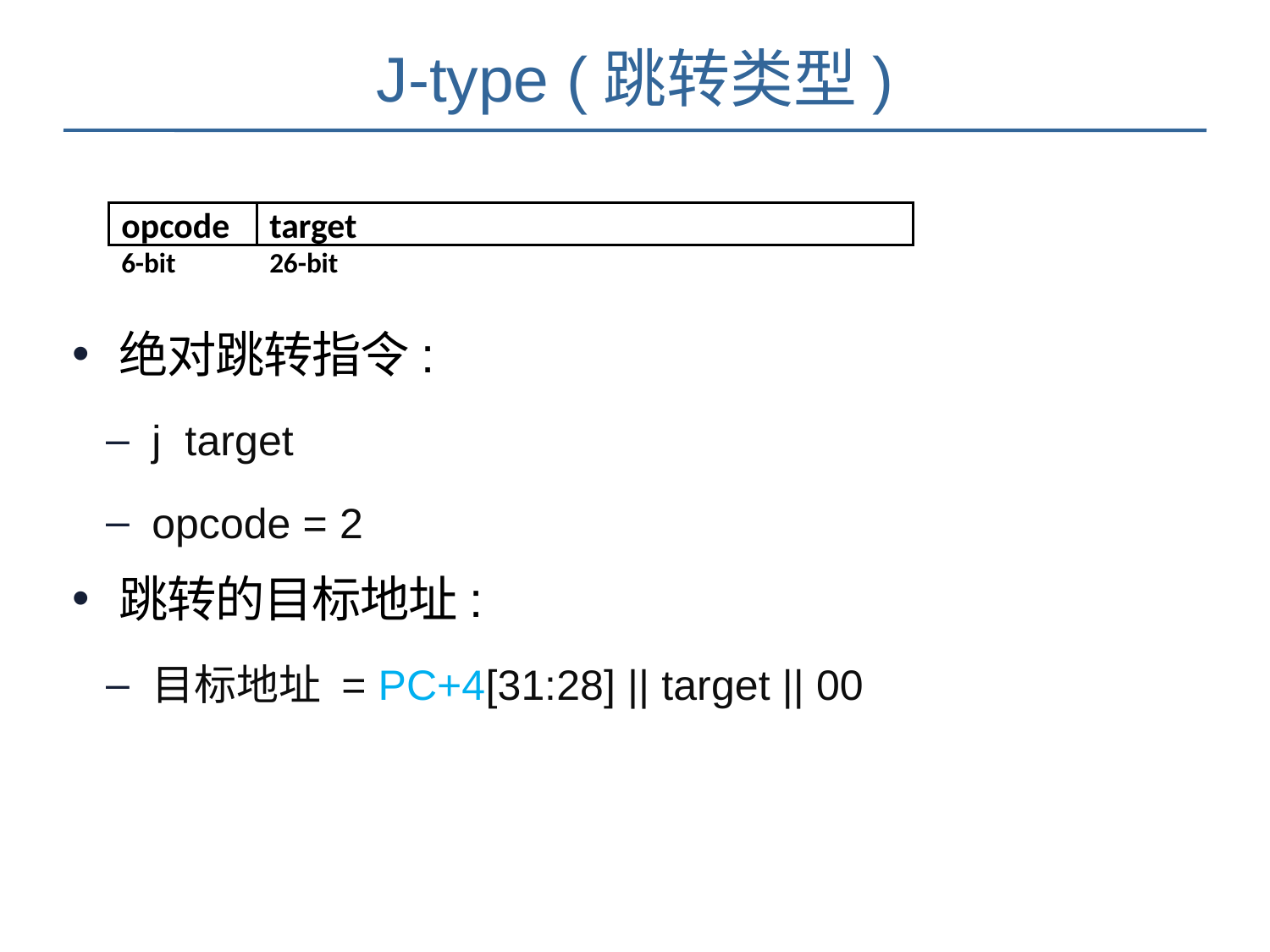

# J-type (跳转类型)
opcode
6-bit
target
26-bit
绝对跳转指令:
j  target
opcode = 2
跳转的目标地址:
目标地址 = PC+4[31:28] || target || 00